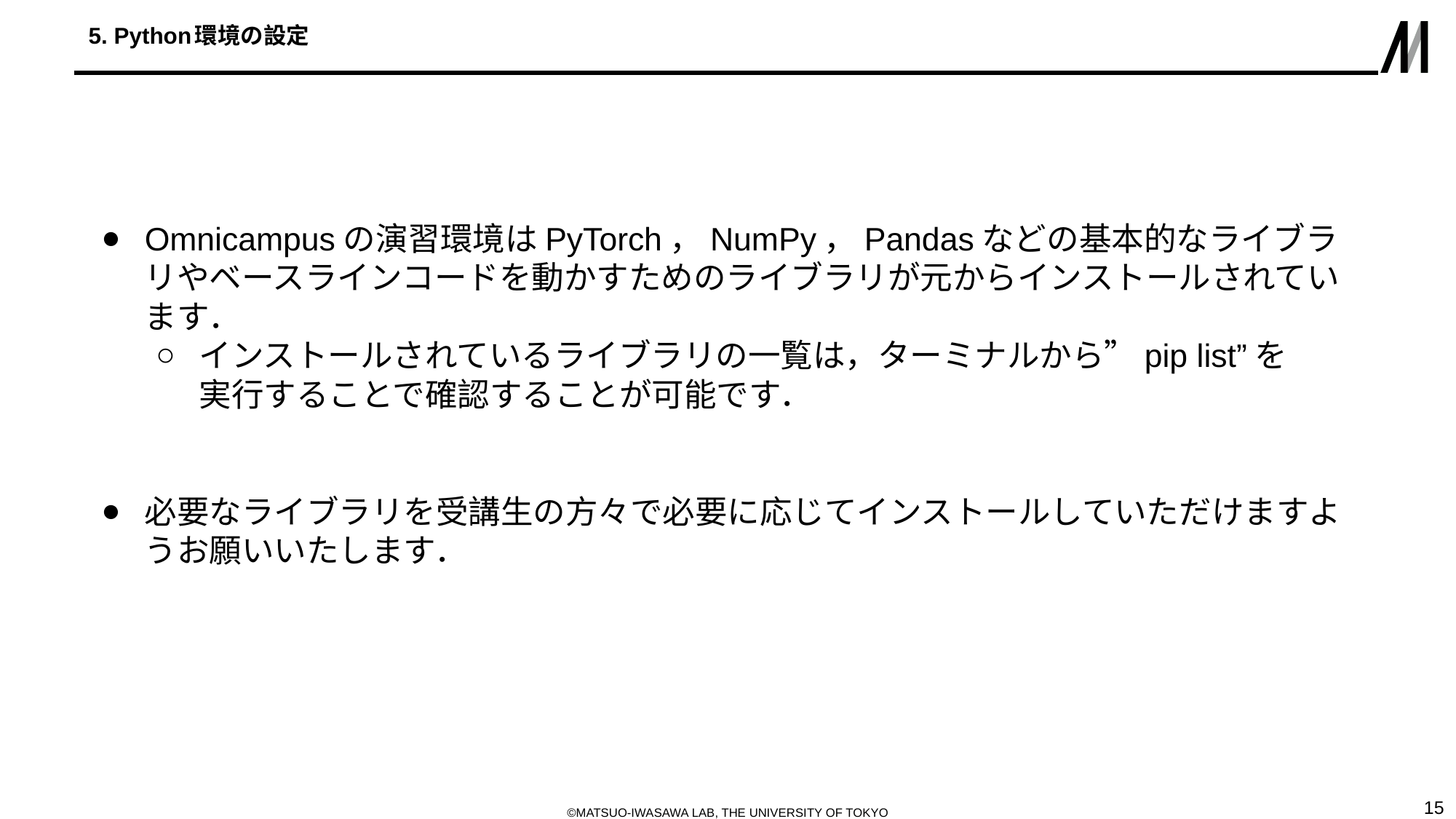

# 5. Python環境の設定
Omnicampusの演習環境はPyTorch，NumPy，Pandasなどの基本的なライブラリやベースラインコードを動かすためのライブラリが元からインストールされています．
インストールされているライブラリの一覧は，ターミナルから”pip list”を
実行することで確認することが可能です．

必要なライブラリを受講生の方々で必要に応じてインストールしていただけますようお願いいたします．